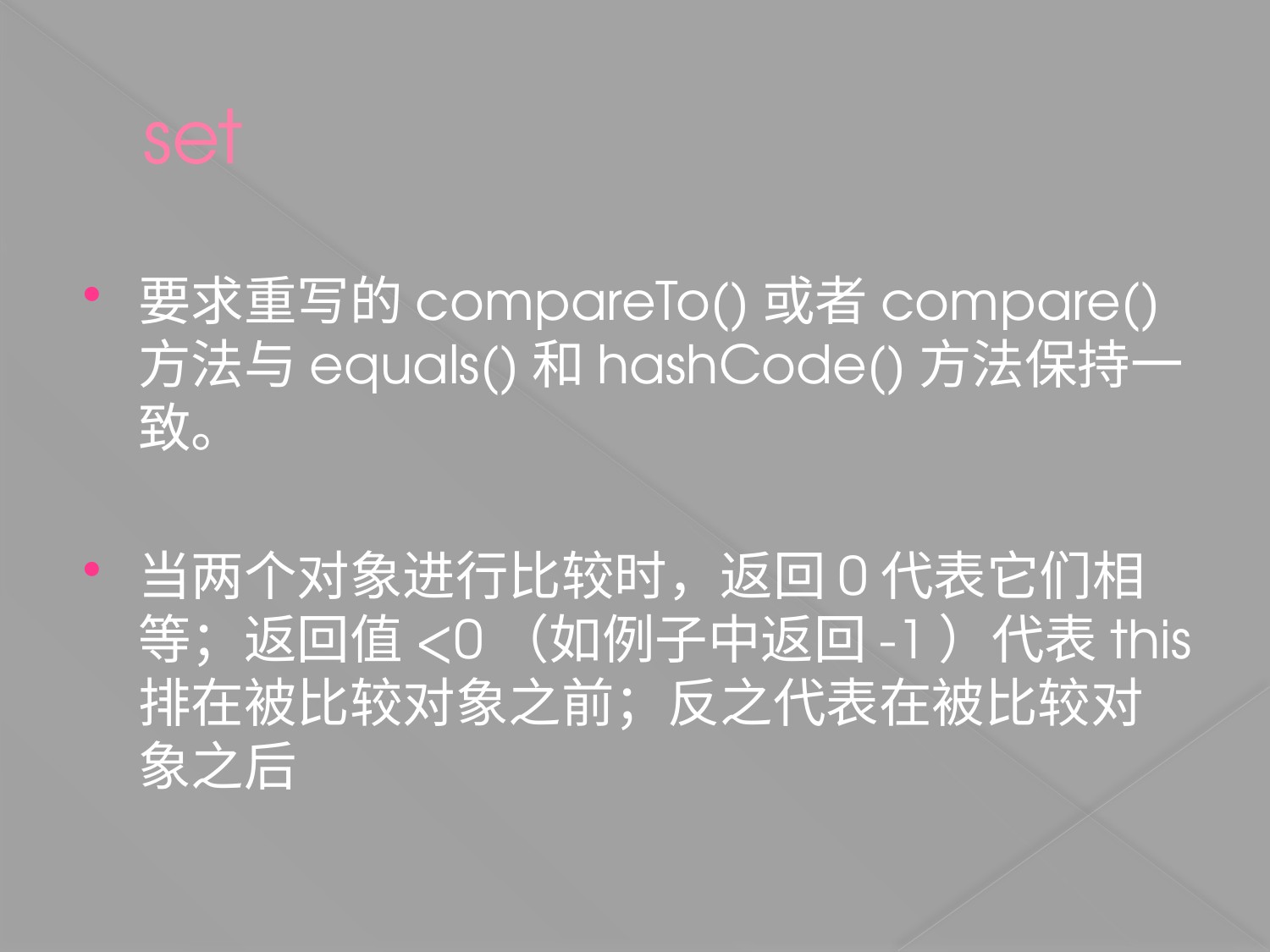

# set
要求重写的compareTo()或者compare()方法与equals()和hashCode()方法保持一致。

当两个对象进行比较时，返回0代表它们相等；返回值<0（如例子中返回-1）代表this排在被比较对象之前；反之代表在被比较对象之后